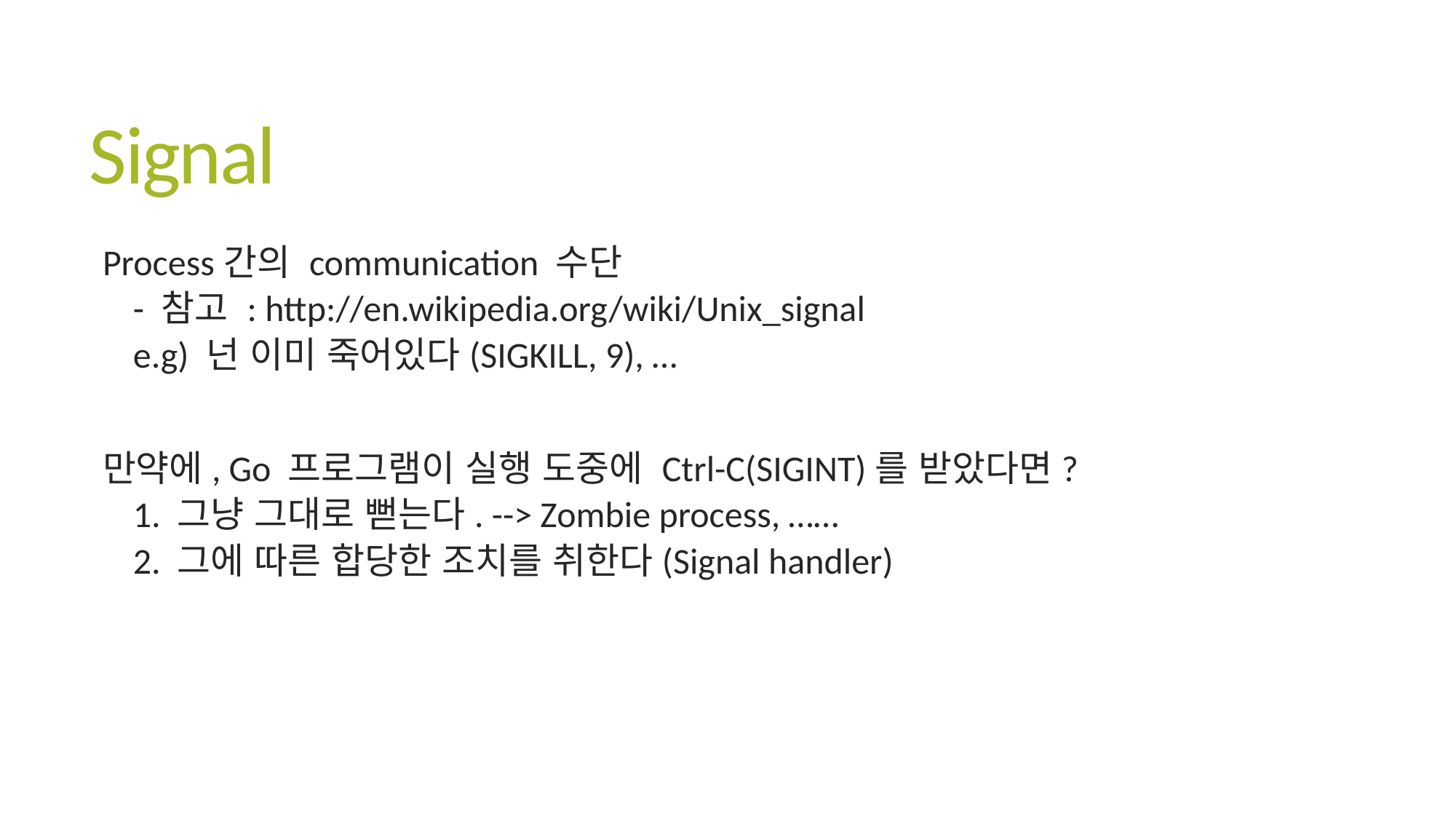

# Signal
Process간의 communication 수단
- 참고 : http://en.wikipedia.org/wiki/Unix_signal
e.g) 넌 이미 죽어있다(SIGKILL, 9), …

만약에, Go 프로그램이 실행 도중에 Ctrl-C(SIGINT)를 받았다면?
1. 그냥 그대로 뻗는다. --> Zombie process, ……
2. 그에 따른 합당한 조치를 취한다(Signal handler)